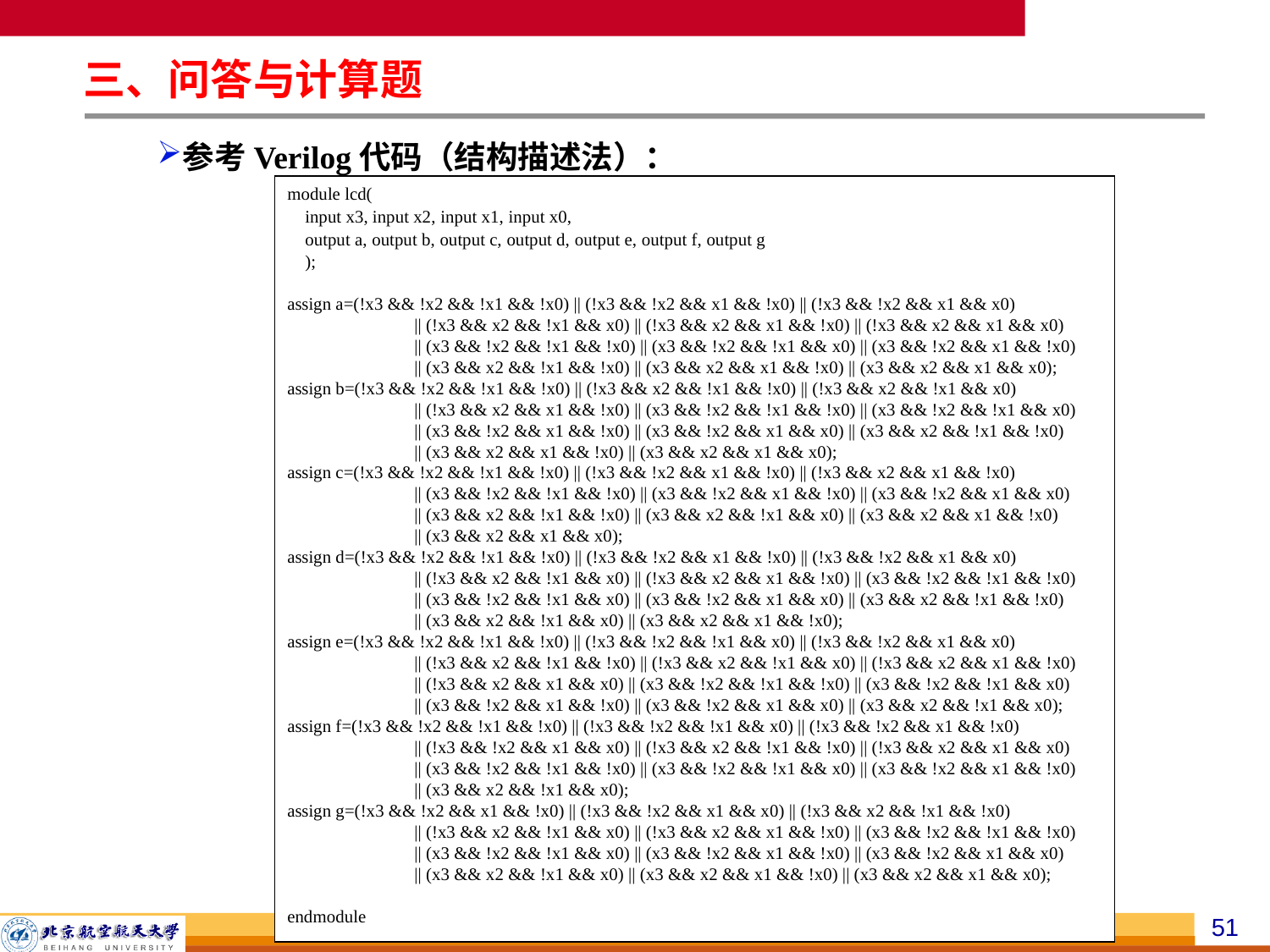

三、问答与计算题
参考Verilog代码（结构描述法）：
module lcd(
    input x3, input x2, input x1, input x0,
    output a, output b, output c, output d, output e, output f, output g
    );

assign a=(!x3 && !x2 && !x1 && !x0) || (!x3 && !x2 && x1 && !x0) || (!x3 && !x2 && x1 && x0)
	|| (!x3 && x2 && !x1 && x0) || (!x3 && x2 && x1 && !x0) || (!x3 && x2 && x1 && x0)
	|| (x3 && !x2 && !x1 && !x0) || (x3 && !x2 && !x1 && x0) || (x3 && !x2 && x1 && !x0)
	|| (x3 && x2 && !x1 && !x0) || (x3 && x2 && x1 && !x0) || (x3 && x2 && x1 && x0);
assign b=(!x3 && !x2 && !x1 && !x0) || (!x3 && x2 && !x1 && !x0) || (!x3 && x2 && !x1 && x0)
	|| (!x3 && x2 && x1 && !x0) || (x3 && !x2 && !x1 && !x0) || (x3 && !x2 && !x1 && x0)
	|| (x3 && !x2 && x1 && !x0) || (x3 && !x2 && x1 && x0) || (x3 && x2 && !x1 && !x0)
	|| (x3 && x2 && x1 && !x0) || (x3 && x2 && x1 && x0);
assign c=(!x3 && !x2 && !x1 && !x0) || (!x3 && !x2 && x1 && !x0) || (!x3 && x2 && x1 && !x0)
	|| (x3 && !x2 && !x1 && !x0) || (x3 && !x2 && x1 && !x0) || (x3 && !x2 && x1 && x0)
	|| (x3 && x2 && !x1 && !x0) || (x3 && x2 && !x1 && x0) || (x3 && x2 && x1 && !x0)
	|| (x3 && x2 && x1 && x0);
assign d=(!x3 && !x2 && !x1 && !x0) || (!x3 && !x2 && x1 && !x0) || (!x3 && !x2 && x1 && x0)
	|| (!x3 && x2 && !x1 && x0) || (!x3 && x2 && x1 && !x0) || (x3 && !x2 && !x1 && !x0)
	|| (x3 && !x2 && !x1 && x0) || (x3 && !x2 && x1 && x0) || (x3 && x2 && !x1 && !x0)
	|| (x3 && x2 && !x1 && x0) || (x3 && x2 && x1 && !x0);
assign e=(!x3 && !x2 && !x1 && !x0) || (!x3 && !x2 && !x1 && x0) || (!x3 && !x2 && x1 && x0)
	|| (!x3 && x2 && !x1 && !x0) || (!x3 && x2 && !x1 && x0) || (!x3 && x2 && x1 && !x0)
	|| (!x3 && x2 && x1 && x0) || (x3 && !x2 && !x1 && !x0) || (x3 && !x2 && !x1 && x0)
	|| (x3 && !x2 && x1 && !x0) || (x3 && !x2 && x1 && x0) || (x3 && x2 && !x1 && x0);
assign f=(!x3 && !x2 && !x1 && !x0) || (!x3 && !x2 && !x1 && x0) || (!x3 && !x2 && x1 && !x0)
	|| (!x3 && !x2 && x1 && x0) || (!x3 && x2 && !x1 && !x0) || (!x3 && x2 && x1 && x0)
	|| (x3 && !x2 && !x1 && !x0) || (x3 && !x2 && !x1 && x0) || (x3 && !x2 && x1 && !x0)
	|| (x3 && x2 && !x1 && x0);
assign g=(!x3 && !x2 && x1 && !x0) || (!x3 && !x2 && x1 && x0) || (!x3 && x2 && !x1 && !x0)
	|| (!x3 && x2 && !x1 && x0) || (!x3 && x2 && x1 && !x0) || (x3 && !x2 && !x1 && !x0)
	|| (x3 && !x2 && !x1 && x0) || (x3 && !x2 && x1 && !x0) || (x3 && !x2 && x1 && x0)
	|| (x3 && x2 && !x1 && x0) || (x3 && x2 && x1 && !x0) || (x3 && x2 && x1 && x0);

endmodule